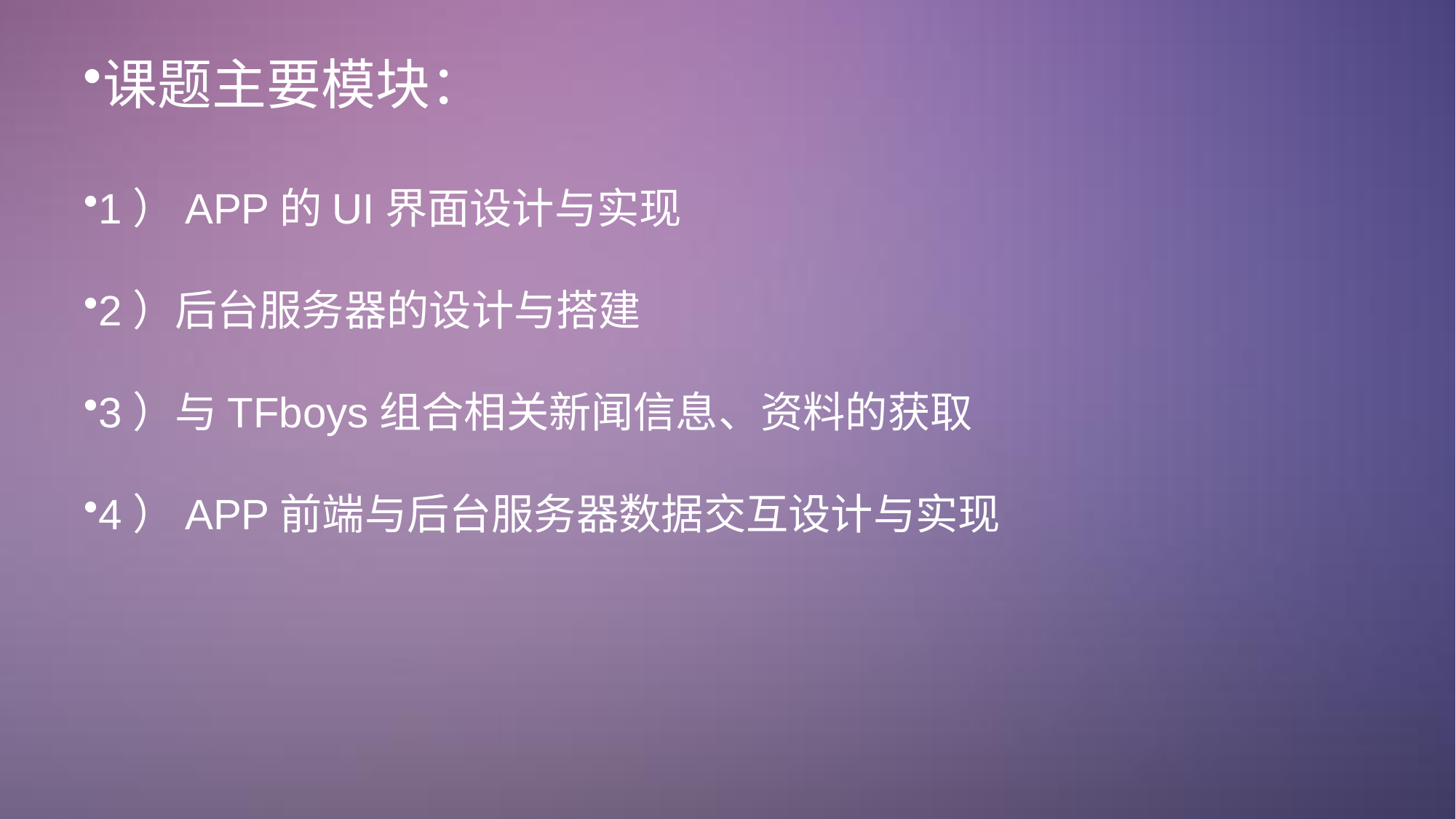

课题主要模块：

1）APP的UI界面设计与实现

2）后台服务器的设计与搭建

3）与TFboys组合相关新闻信息、资料的获取

4）APP前端与后台服务器数据交互设计与实现